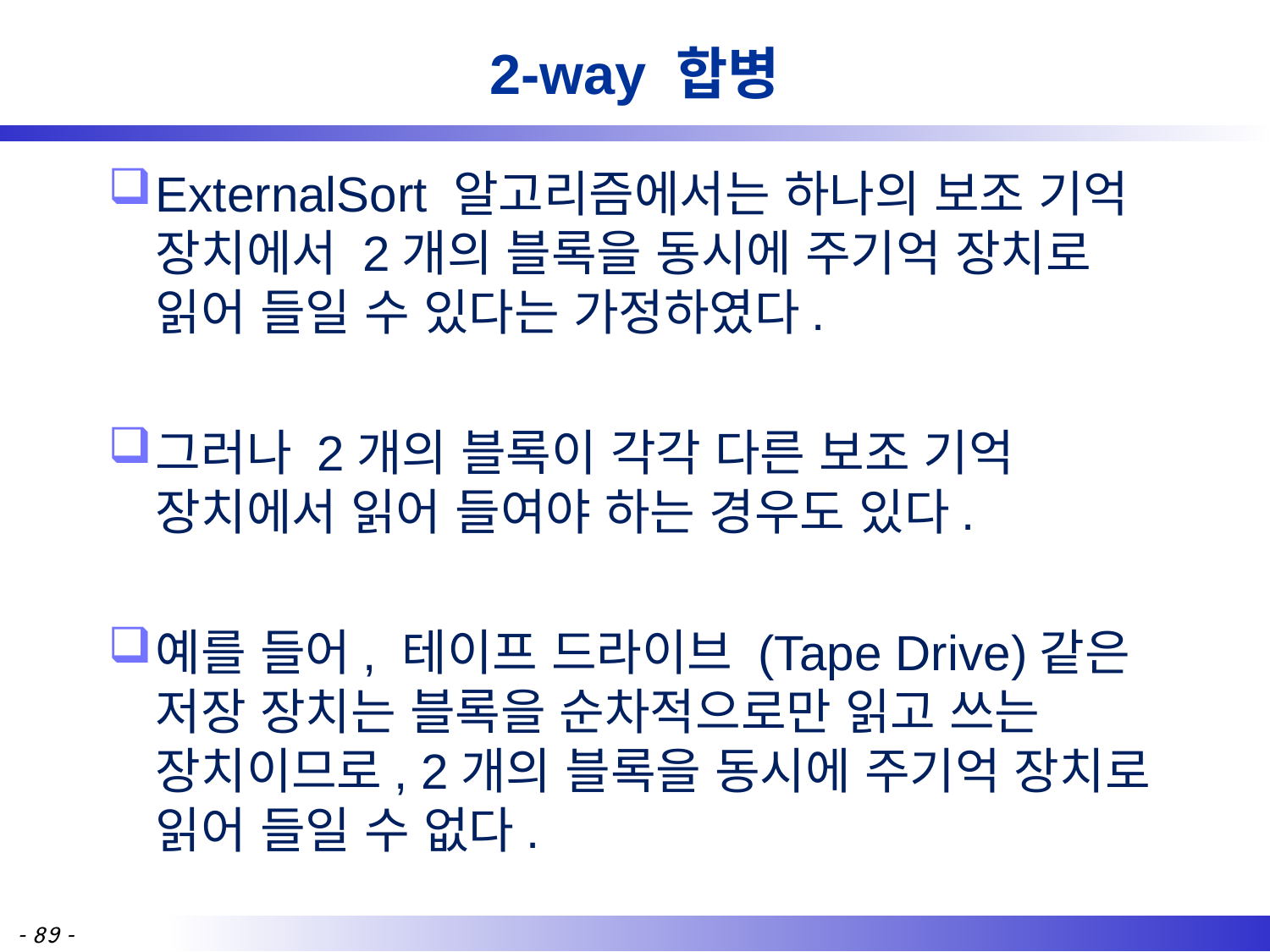

# 2-way 합병
ExternalSort 알고리즘에서는 하나의 보조 기억 장치에서 2개의 블록을 동시에 주기억 장치로 읽어 들일 수 있다는 가정하였다.

그러나 2개의 블록이 각각 다른 보조 기억 장치에서 읽어 들여야 하는 경우도 있다.

예를 들어, 테이프 드라이브 (Tape Drive)같은 저장 장치는 블록을 순차적으로만 읽고 쓰는 장치이므로, 2개의 블록을 동시에 주기억 장치로 읽어 들일 수 없다.
- 89 -